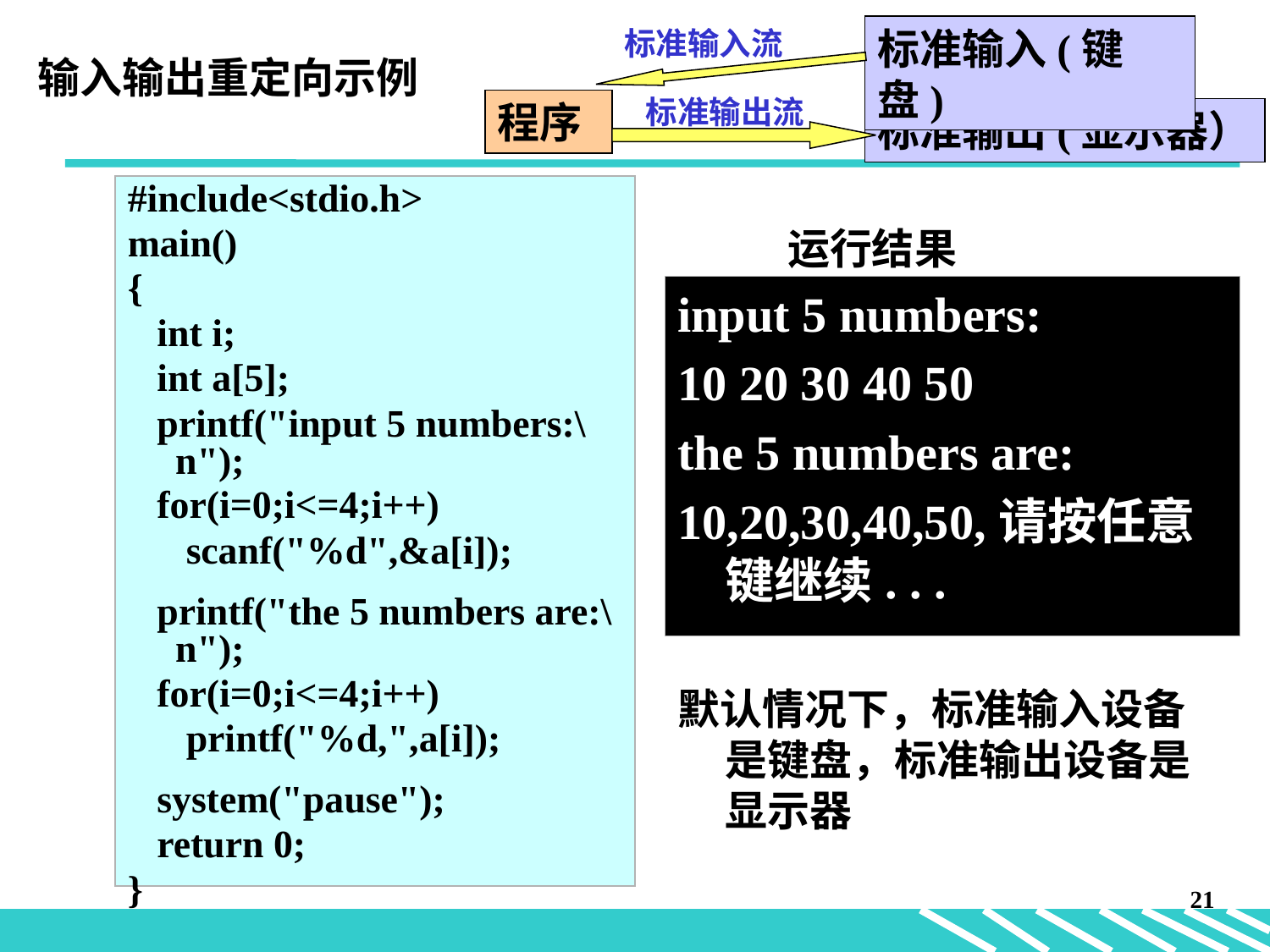

标准输入(键盘)
标准输入流
输入输出重定向示例

标准输出流
程序
标准输出(显示器）

#include<stdio.h>
main()
{
   int i;
   int a[5];
   printf("input 5 numbers:\n");
   for(i=0;i<=4;i++)
      scanf("%d",&a[i]);

   printf("the 5 numbers are:\n");
   for(i=0;i<=4;i++)
      printf("%d,",a[i]);

   system("pause");
   return 0;
}
运行结果
input 5 numbers:
10 20 30 40 50
the 5 numbers are:
10,20,30,40,50,请按任意键继续. . .
默认情况下，标准输入设备是键盘，标准输出设备是显示器
21